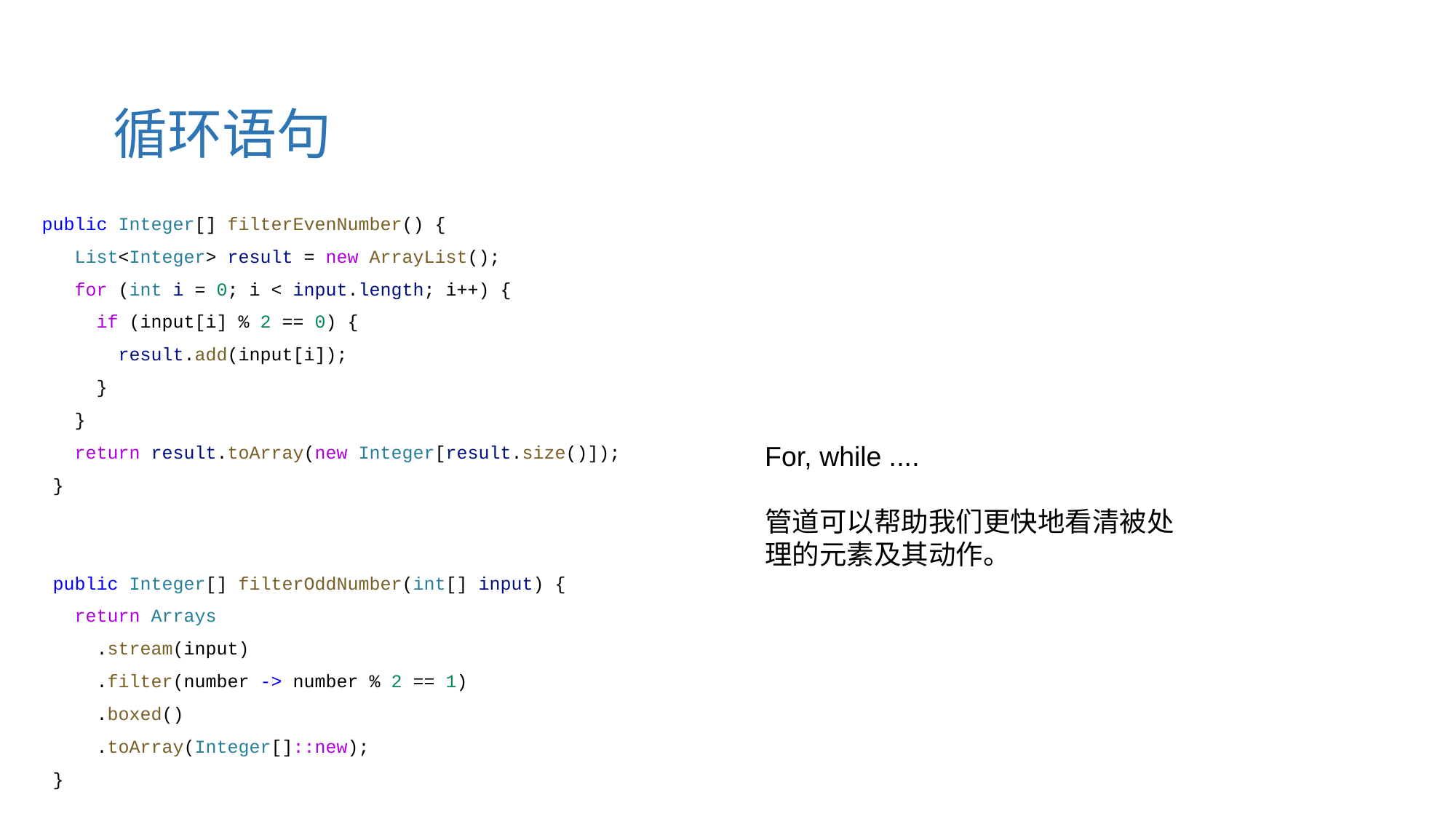

循环语句
public Integer[] filterEvenNumber() {
   List<Integer> result = new ArrayList();
   for (int i = 0; i < input.length; i++) {
     if (input[i] % 2 == 0) {
       result.add(input[i]);
     }
   }
   return result.toArray(new Integer[result.size()]);
 }

 public Integer[] filterOddNumber(int[] input) {
   return Arrays
     .stream(input)
     .filter(number -> number % 2 == 1)
     .boxed()
     .toArray(Integer[]::new);
 }
For, while ....

管道可以帮助我们更快地看清被处
理的元素及其动作。